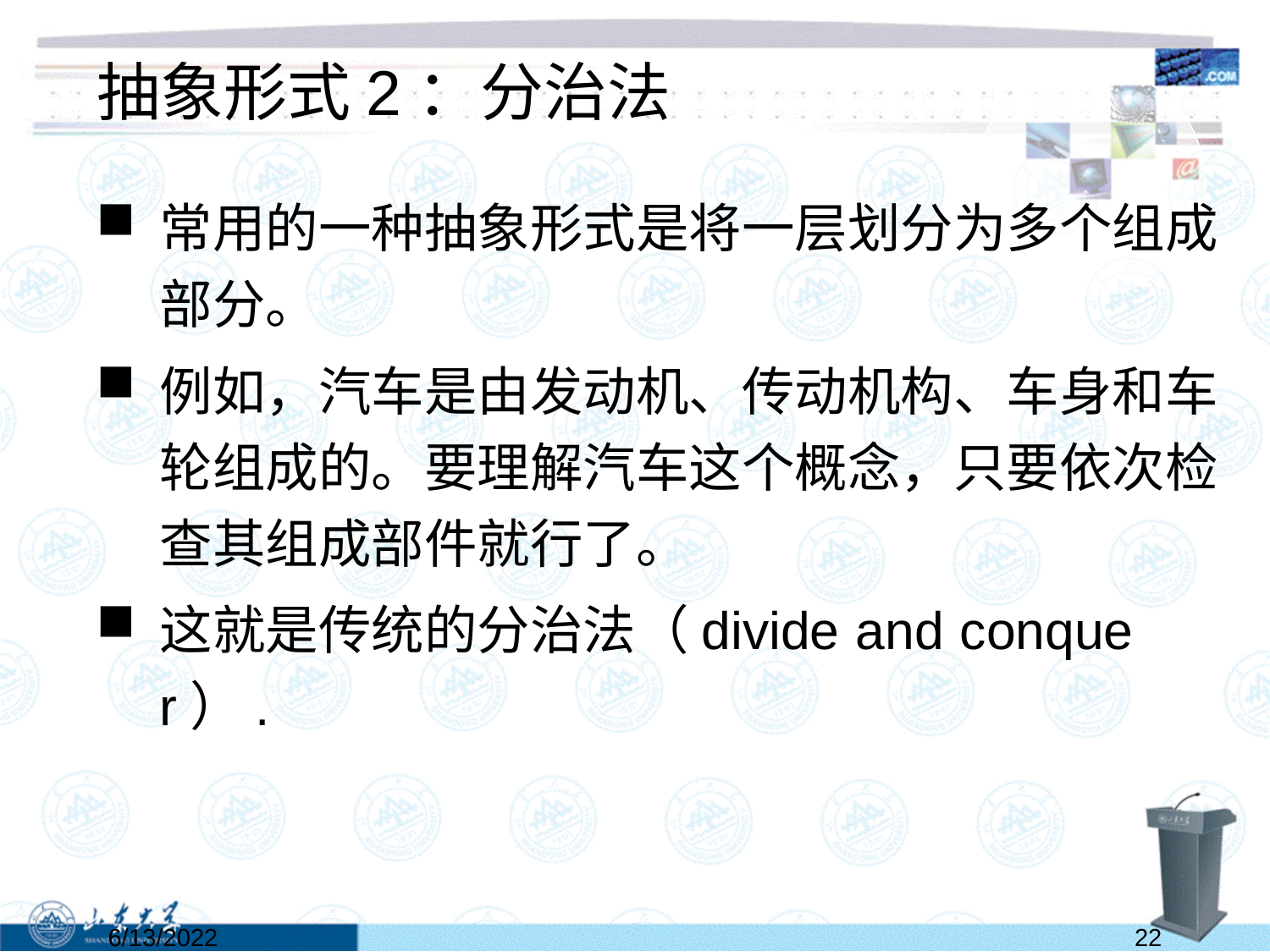

# 抽象形式2：分治法
常用的一种抽象形式是将一层划分为多个组成部分。
例如，汽车是由发动机、传动机构、车身和车轮组成的。要理解汽车这个概念，只要依次检查其组成部件就行了。
这就是传统的分治法（divide and conquer）.
6/13/2022
22